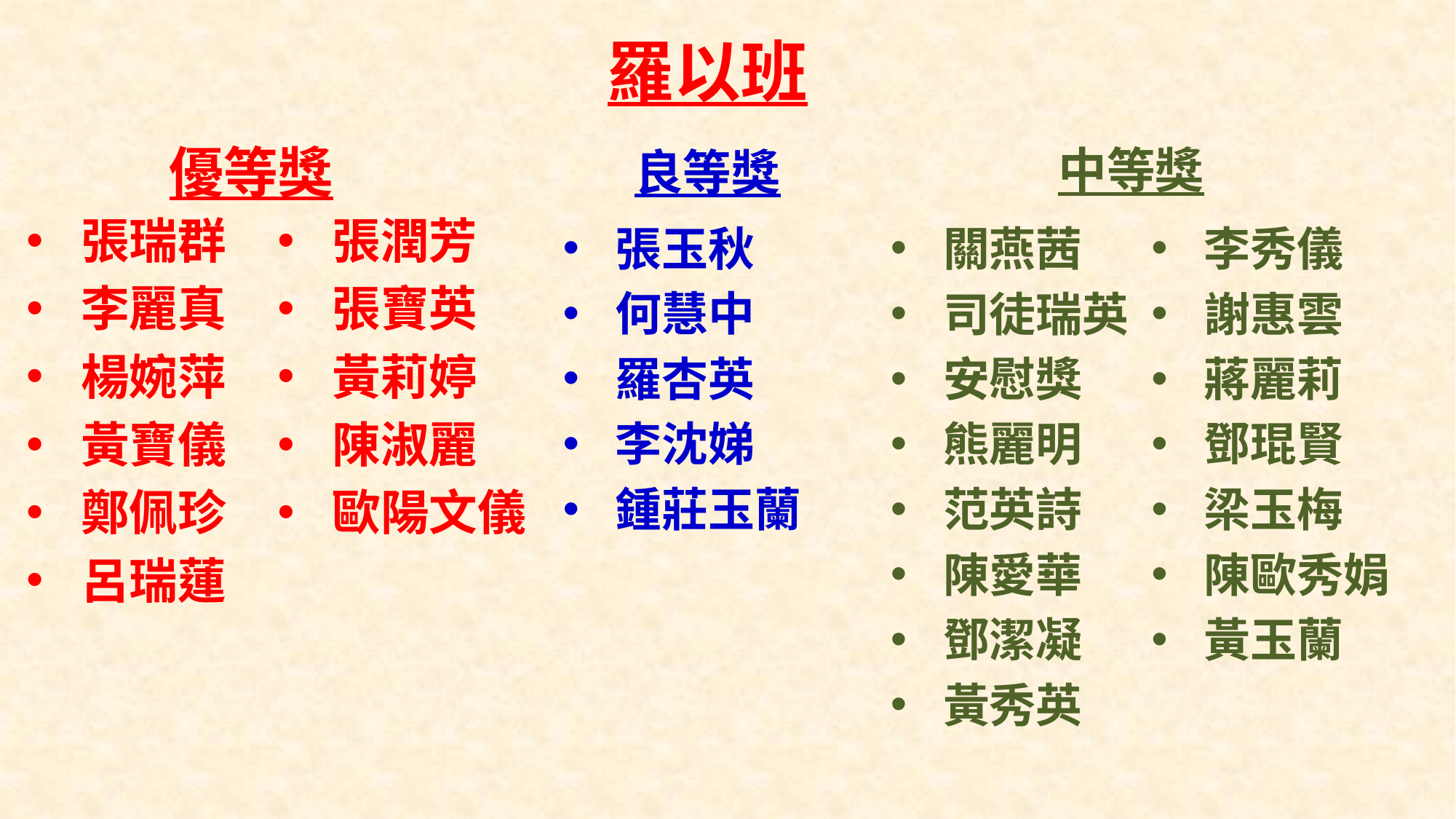

# 羅以班
優等獎
中等獎
良等獎
張玉秋
何慧中
羅杏英
李沈娣
鍾莊玉蘭
關燕茜
司徒瑞英
安慰獎
熊麗明
范英詩
陳愛華
鄧潔凝
黃秀英
李秀儀
謝惠雲
蔣麗莉
鄧琨賢
梁玉梅
陳歐秀娟
黃玉蘭
張瑞群
李麗真
楊婉萍
黃寶儀
鄭佩珍
呂瑞蓮
張潤芳
張寶英
黃莉婷
陳淑麗
歐陽文儀